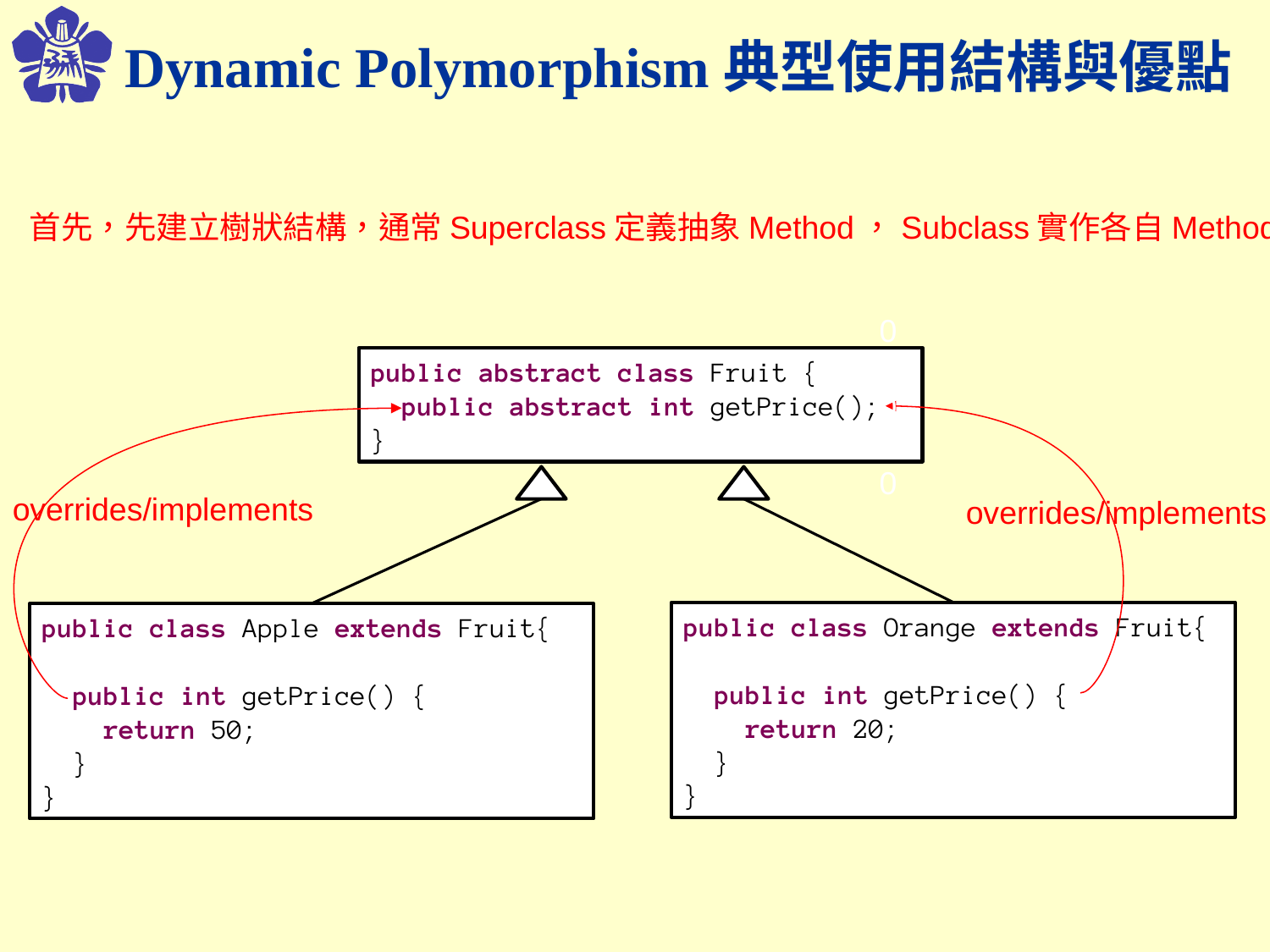

# Dynamic Polymorphism典型使用結構與優點
首先，先建立樹狀結構，通常Superclass定義抽象Method，Subclass實作各自Method
public abstract class Fruit {
  public abstract int getPrice();
}
00000

overrides/implements
overrides/implements
public class Orange extends Fruit{
  public int getPrice() {
    return 20;
  }
}
public class Apple extends Fruit{
  public int getPrice() {
    return 50;
  }
}